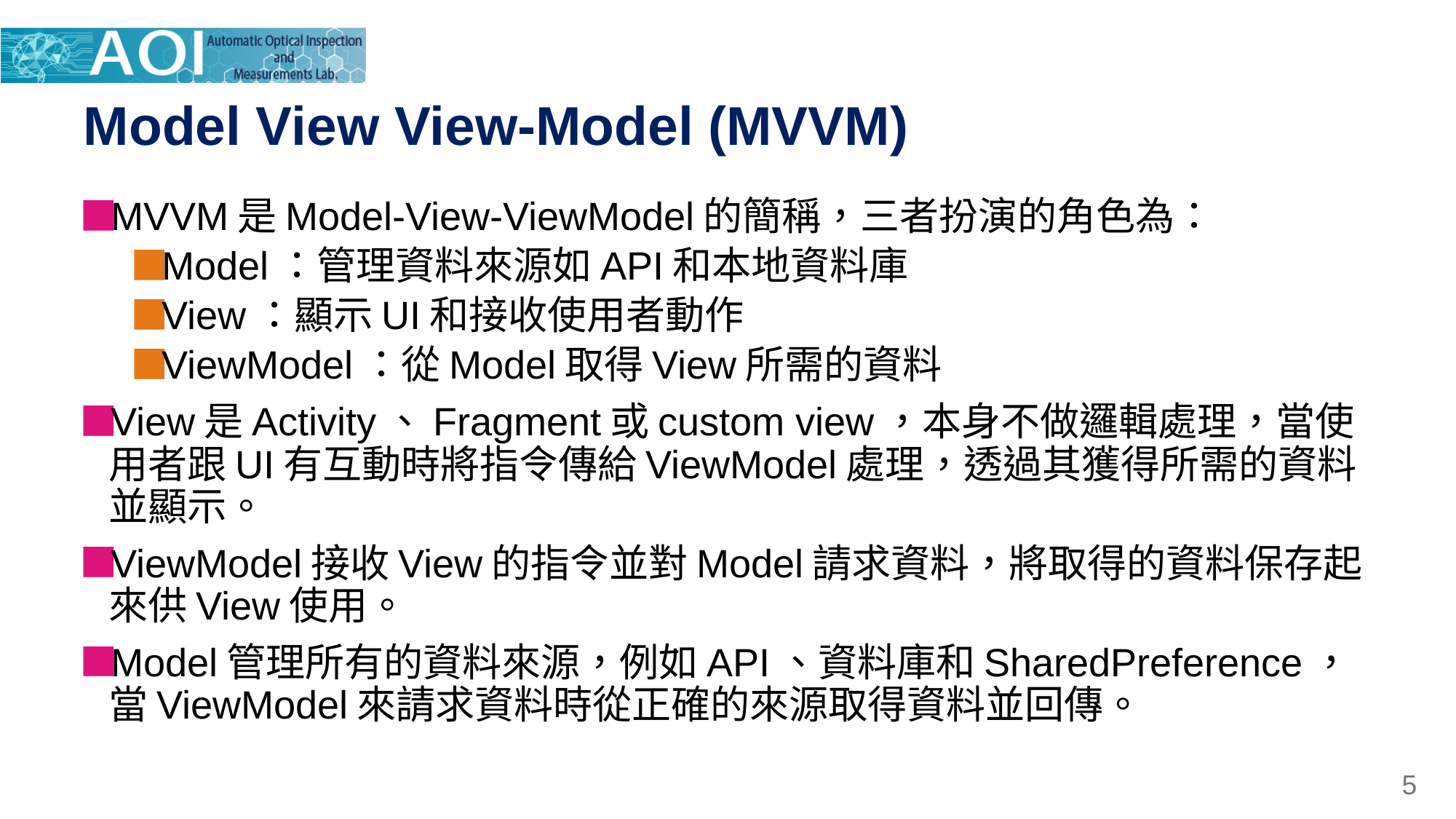

# Model View View-Model (MVVM)
MVVM是Model-View-ViewModel的簡稱，三者扮演的角色為：
Model：管理資料來源如API和本地資料庫
View：顯示UI和接收使用者動作
ViewModel：從Model取得View所需的資料
View是Activity、Fragment或custom view，本身不做邏輯處理，當使用者跟UI有互動時將指令傳給ViewModel處理，透過其獲得所需的資料並顯示。
ViewModel接收View的指令並對Model請求資料，將取得的資料保存起來供View使用。
Model管理所有的資料來源，例如API、資料庫和SharedPreference，當ViewModel來請求資料時從正確的來源取得資料並回傳。